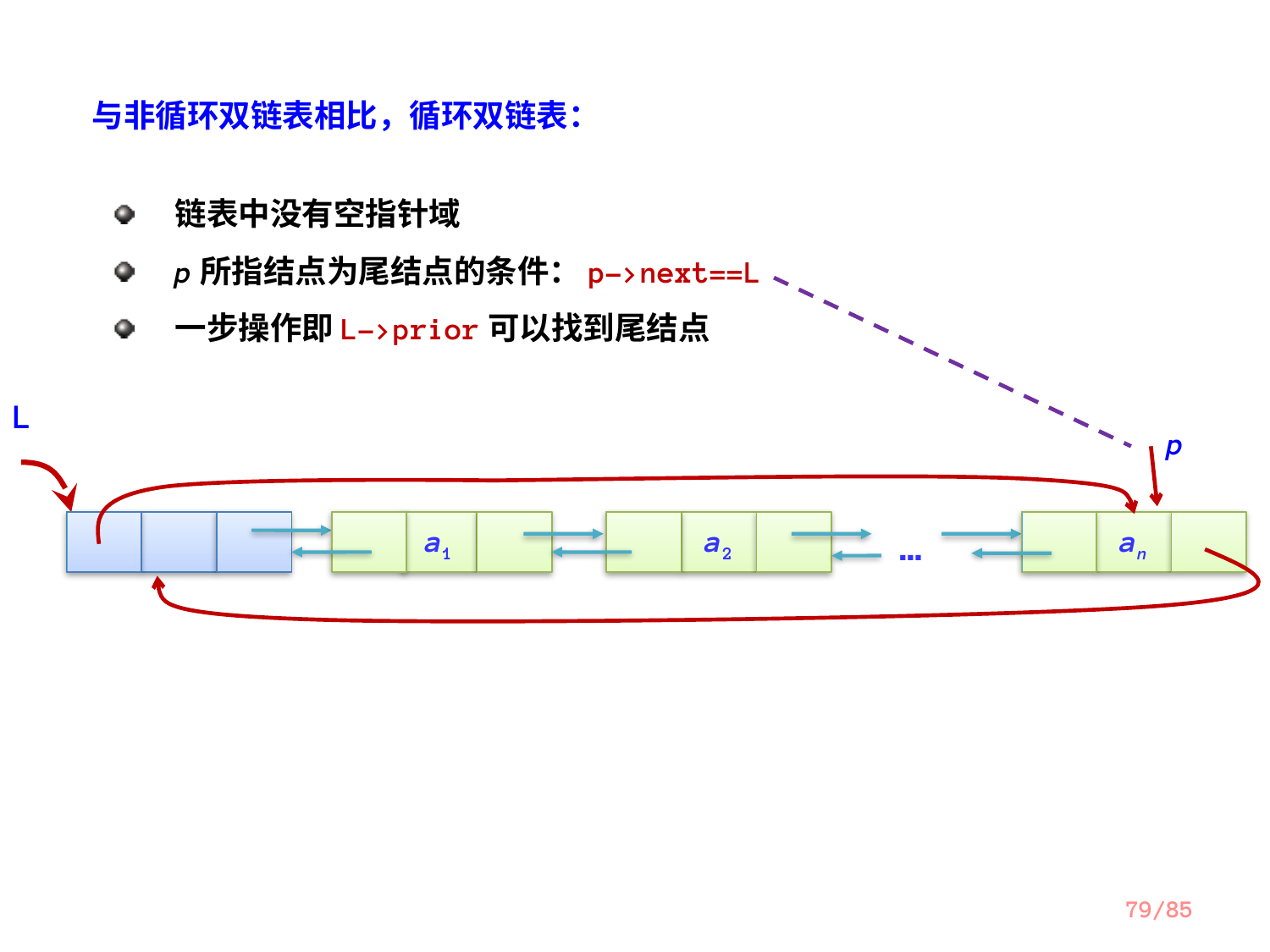

与非循环双链表相比，循环双链表：
链表中没有空指针域
p所指结点为尾结点的条件：p->next==L
一步操作即L->prior可以找到尾结点
L
p

a1

a2

…

an

79/85